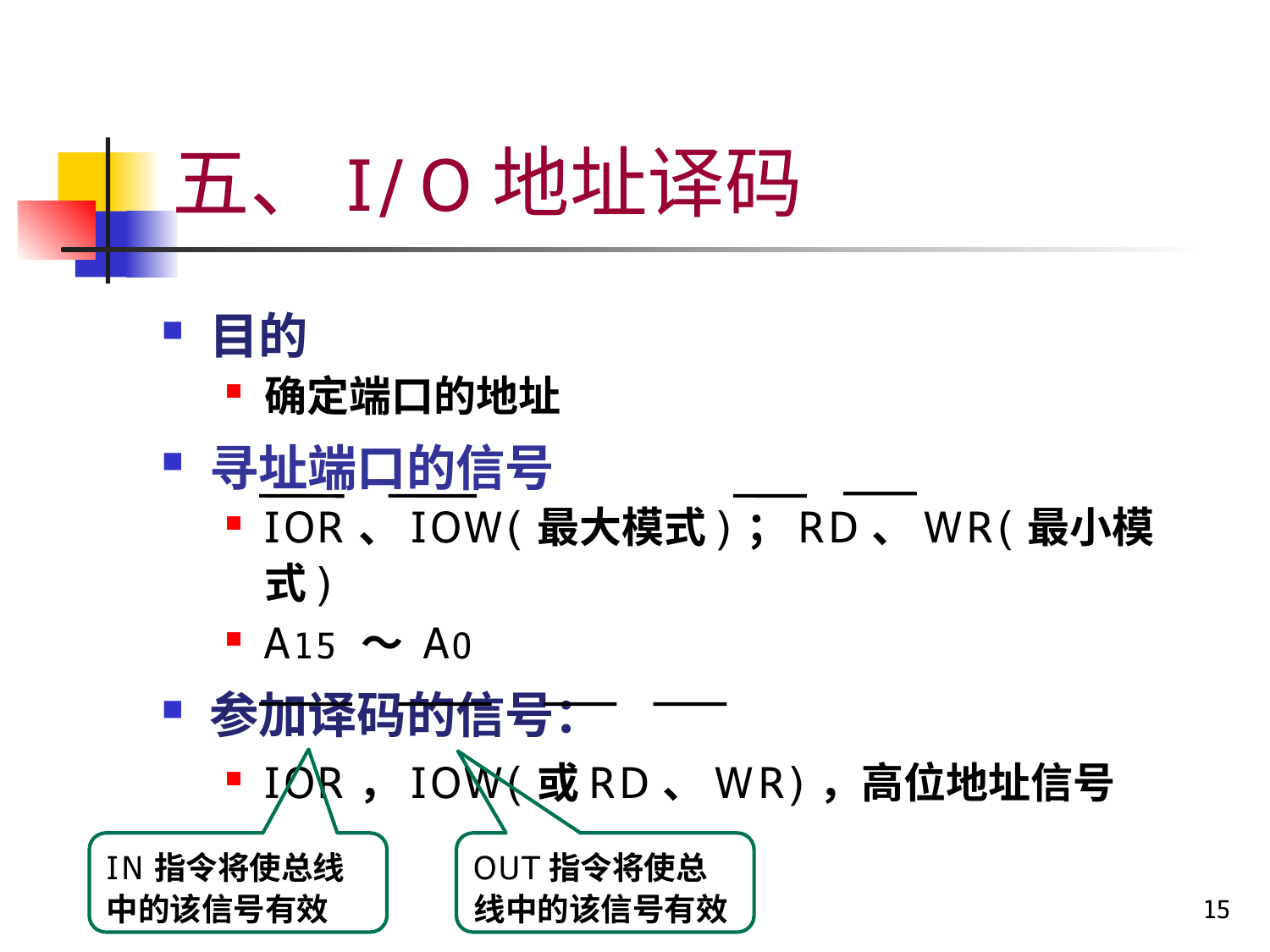

# 五、I/O地址译码
目的
确定端口的地址
寻址端口的信号
IOR、IOW(最大模式)；RD、WR(最小模式)
A15 ～ A0
参加译码的信号：
IOR，IOW(或RD、WR)，高位地址信号

IN指令将使总线中的该信号有效
OUT指令将使总线中的该信号有效
15